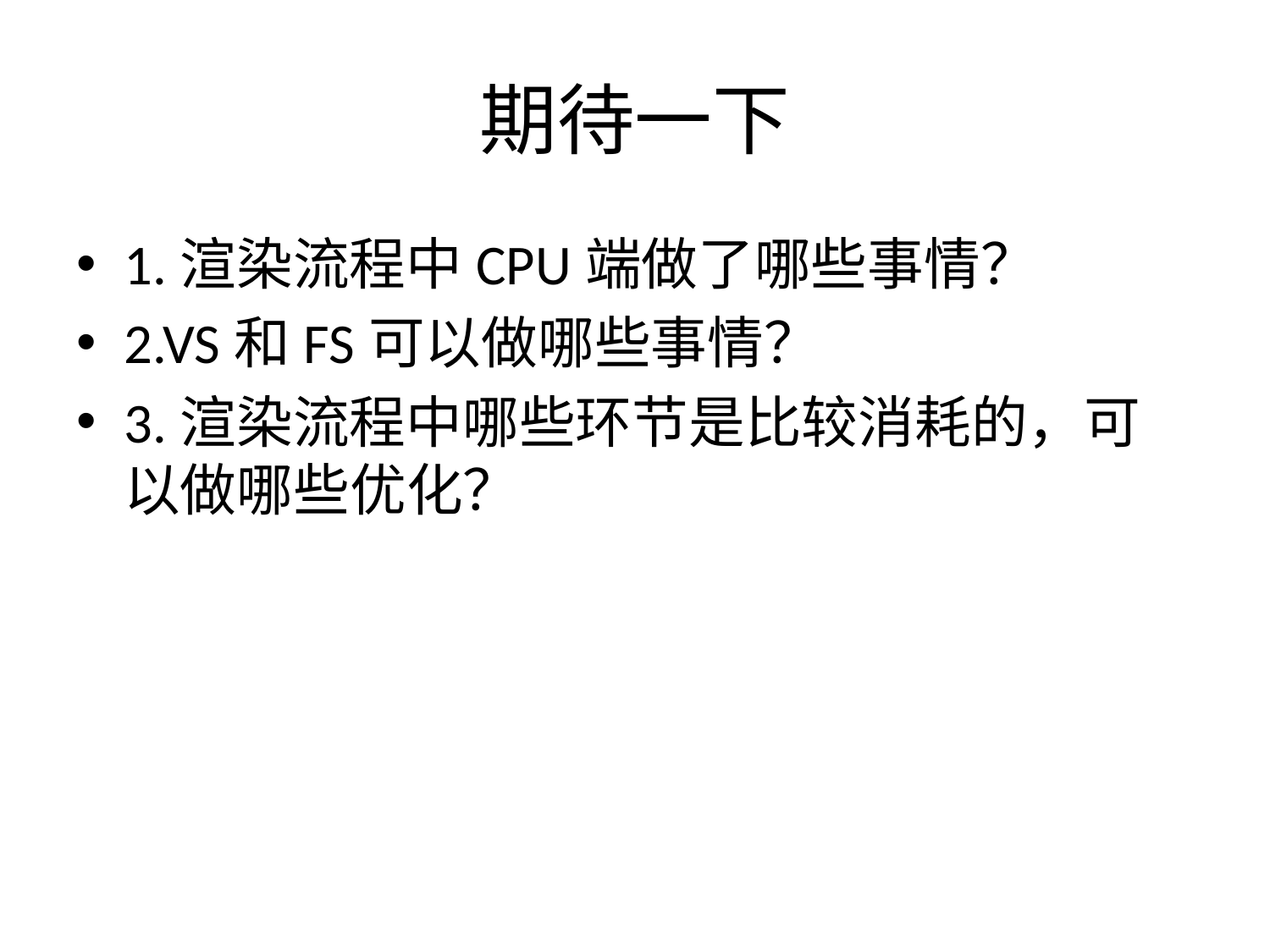

# 期待一下
1.渲染流程中CPU端做了哪些事情？
2.VS和FS可以做哪些事情？
3.渲染流程中哪些环节是比较消耗的，可以做哪些优化？